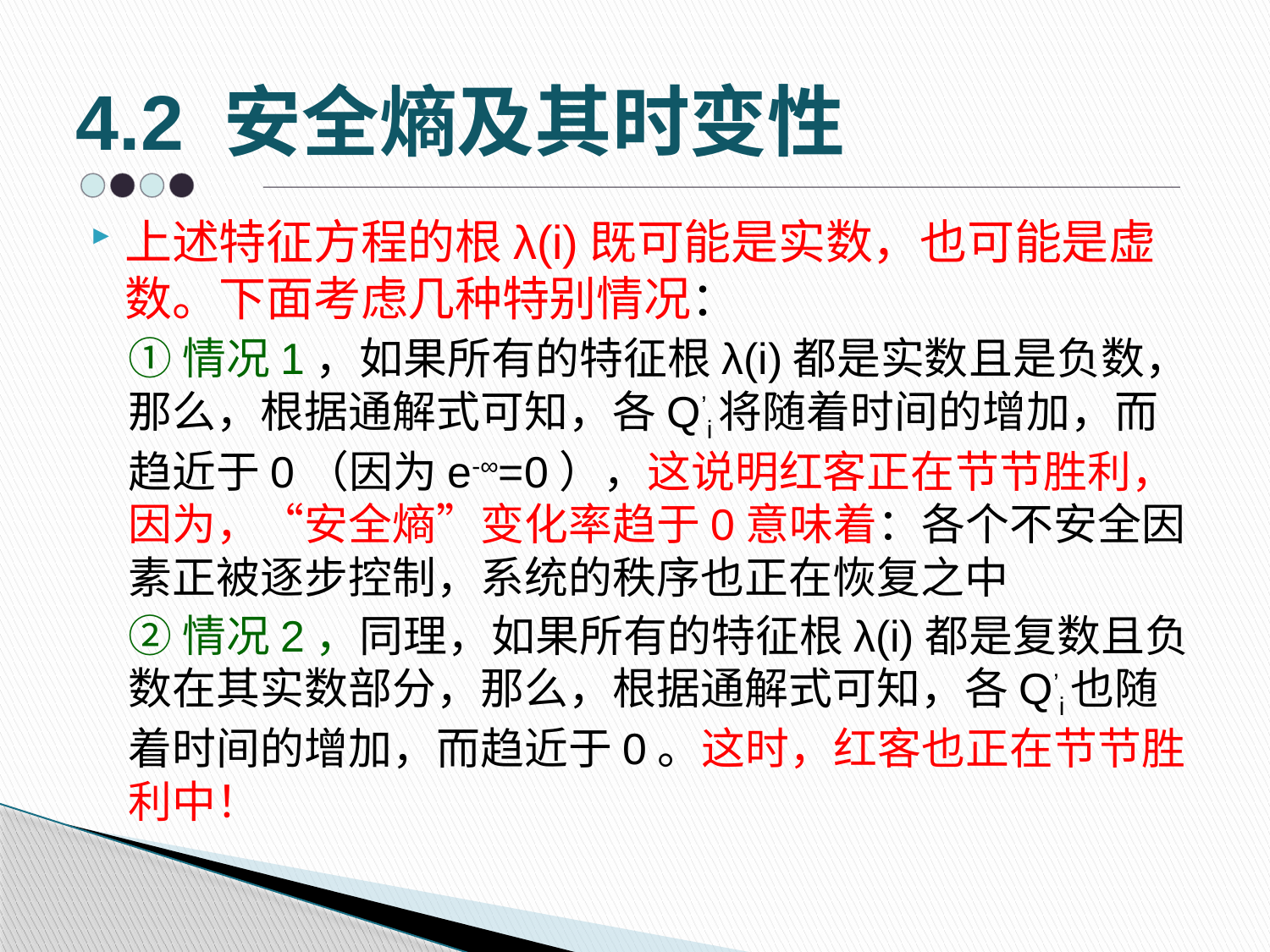

# 4.2 安全熵及其时变性

上述特征方程的根λ(i)既可能是实数，也可能是虚数。下面考虑几种特别情况：
①情况1，如果所有的特征根λ(i)都是实数且是负数，那么，根据通解式可知，各Q’i将随着时间的增加，而趋近于0（因为e-∞=0），这说明红客正在节节胜利，因为，“安全熵”变化率趋于0意味着：各个不安全因素正被逐步控制，系统的秩序也正在恢复之中
②情况2，同理，如果所有的特征根λ(i)都是复数且负数在其实数部分，那么，根据通解式可知，各Q’i也随着时间的增加，而趋近于0。这时，红客也正在节节胜利中！